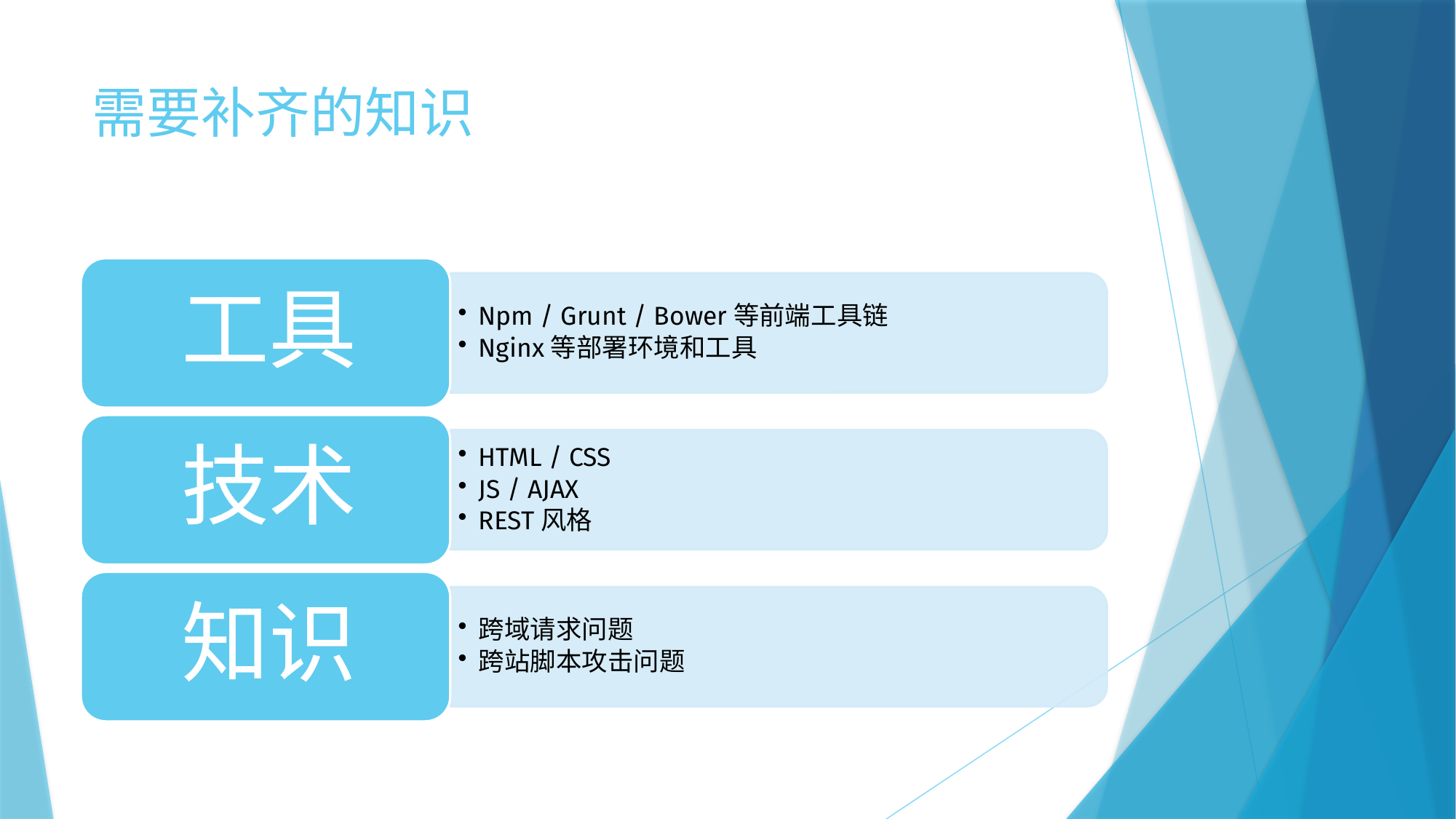

# 需要补齐的知识
Npm / Grunt / Bower等前端工具链
Nginx等部署环境和工具
工具
HTML / CSS
JS / AJAX
REST风格
技术
跨域请求问题
跨站脚本攻击问题
知识